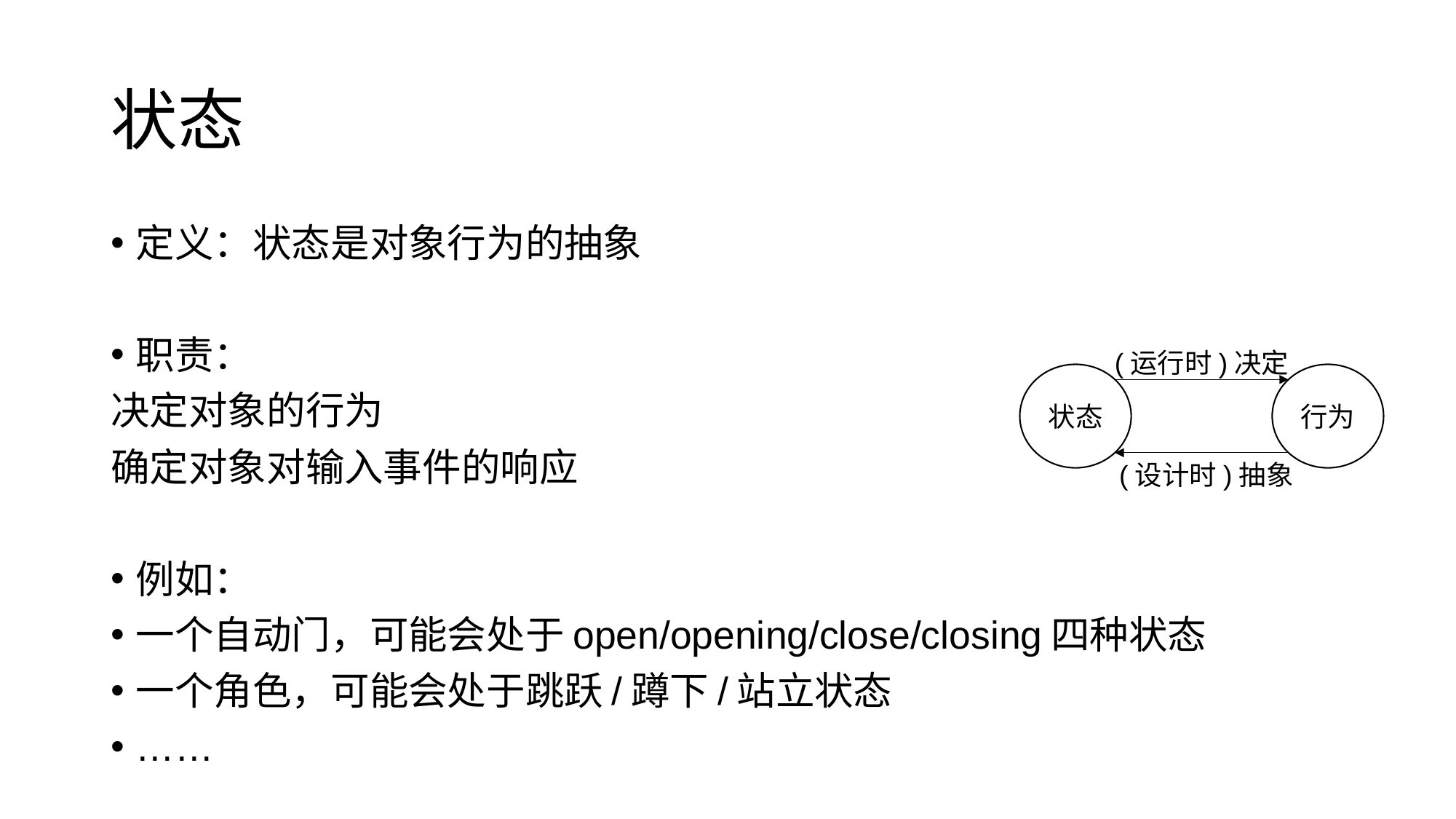

# 状态
定义：状态是对象行为的抽象

职责：
决定对象的行为
确定对象对输入事件的响应

例如：
一个自动门，可能会处于open/opening/close/closing四种状态
一个角色，可能会处于跳跃/蹲下/站立状态
……
(运行时)决定
状态
行为
(设计时)抽象